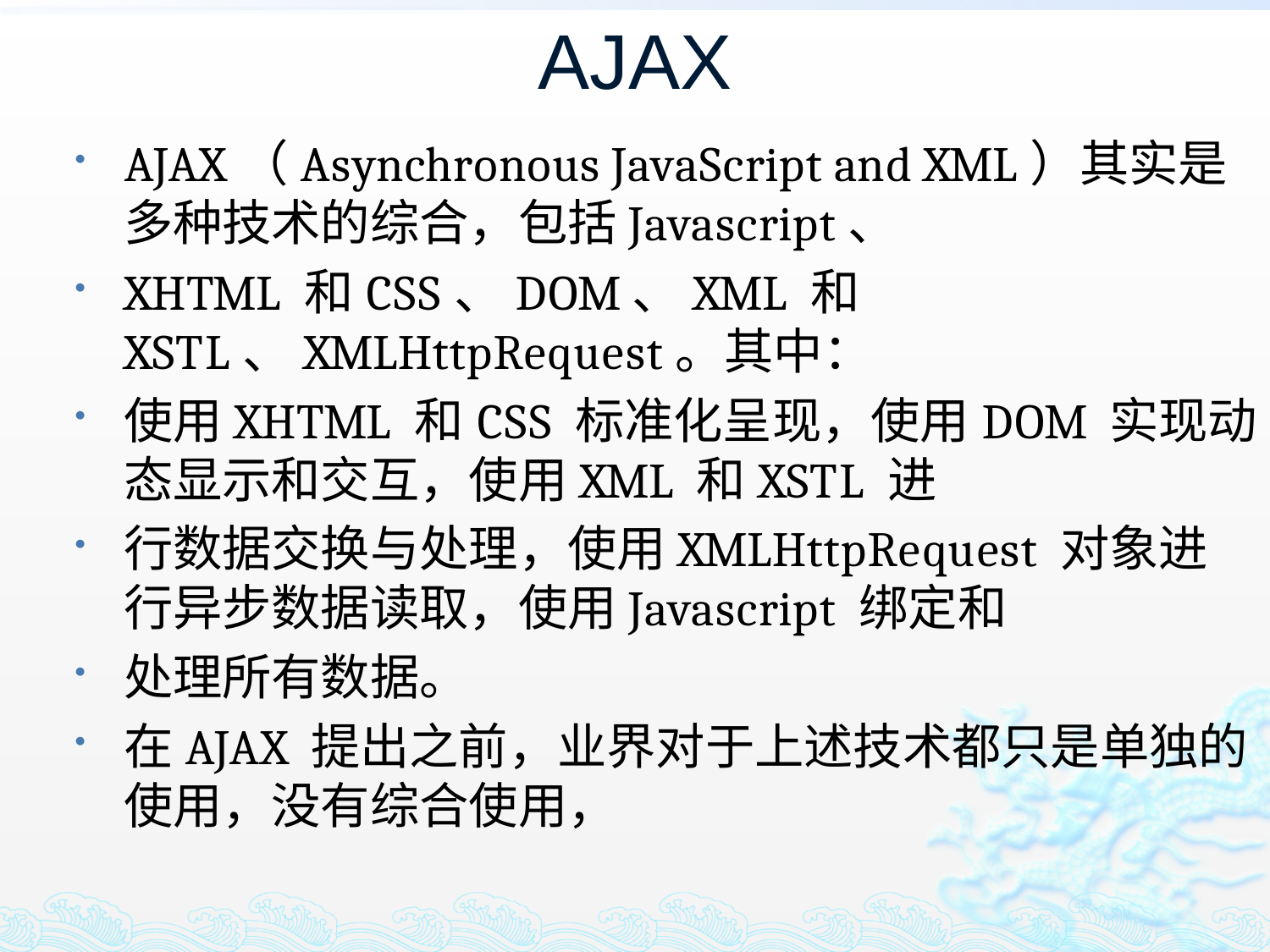

# AJAX
AJAX（Asynchronous JavaScript and XML）其实是多种技术的综合，包括Javascript、
XHTML 和CSS、DOM、XML 和XSTL、XMLHttpRequest。其中：
使用XHTML 和CSS 标准化呈现，使用DOM 实现动态显示和交互，使用XML 和XSTL 进
行数据交换与处理，使用XMLHttpRequest 对象进行异步数据读取，使用Javascript 绑定和
处理所有数据。
在AJAX 提出之前，业界对于上述技术都只是单独的使用，没有综合使用，